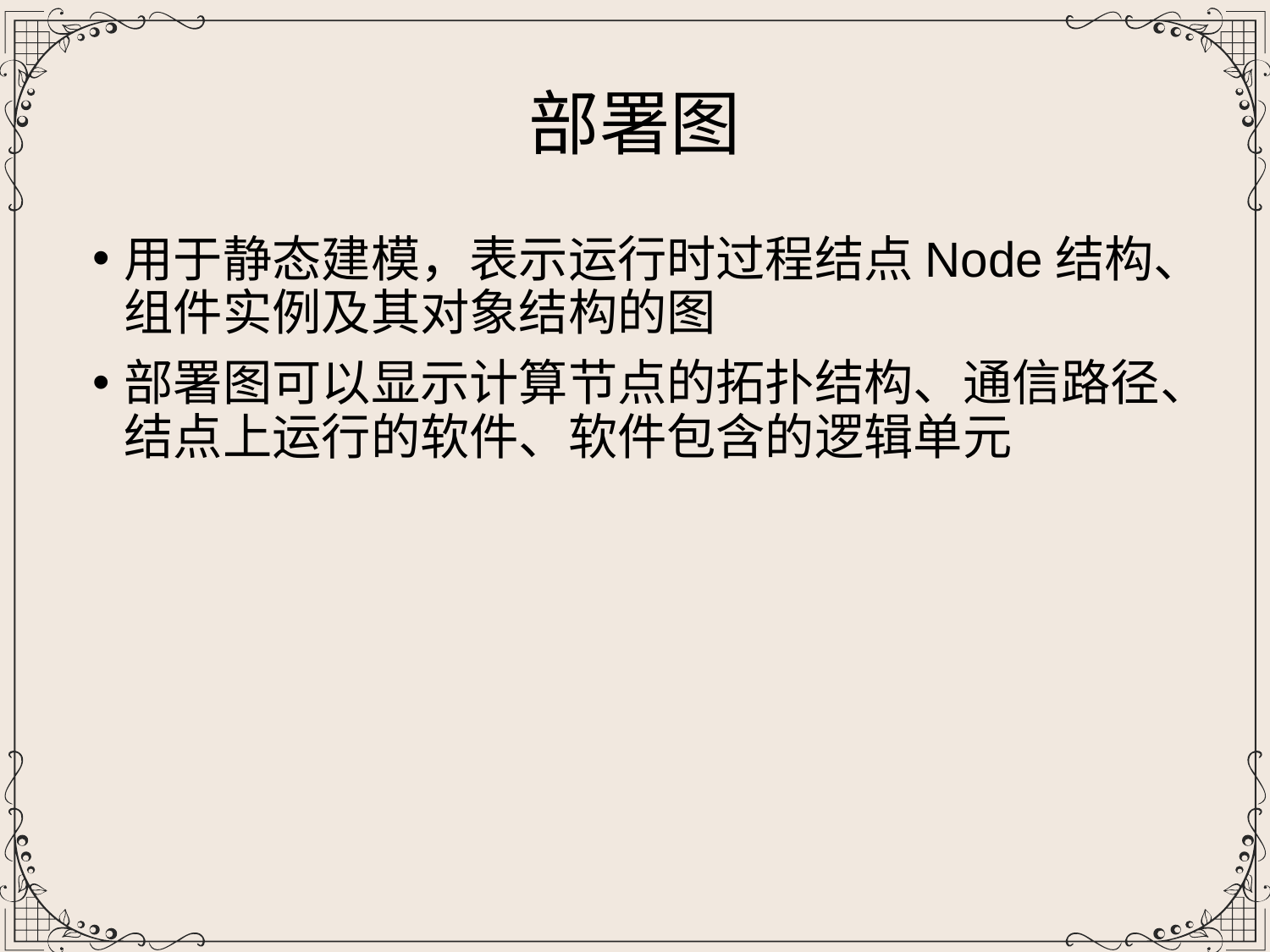

部署图
用于静态建模，表示运行时过程结点Node结构、组件实例及其对象结构的图
部署图可以显示计算节点的拓扑结构、通信路径、结点上运行的软件、软件包含的逻辑单元